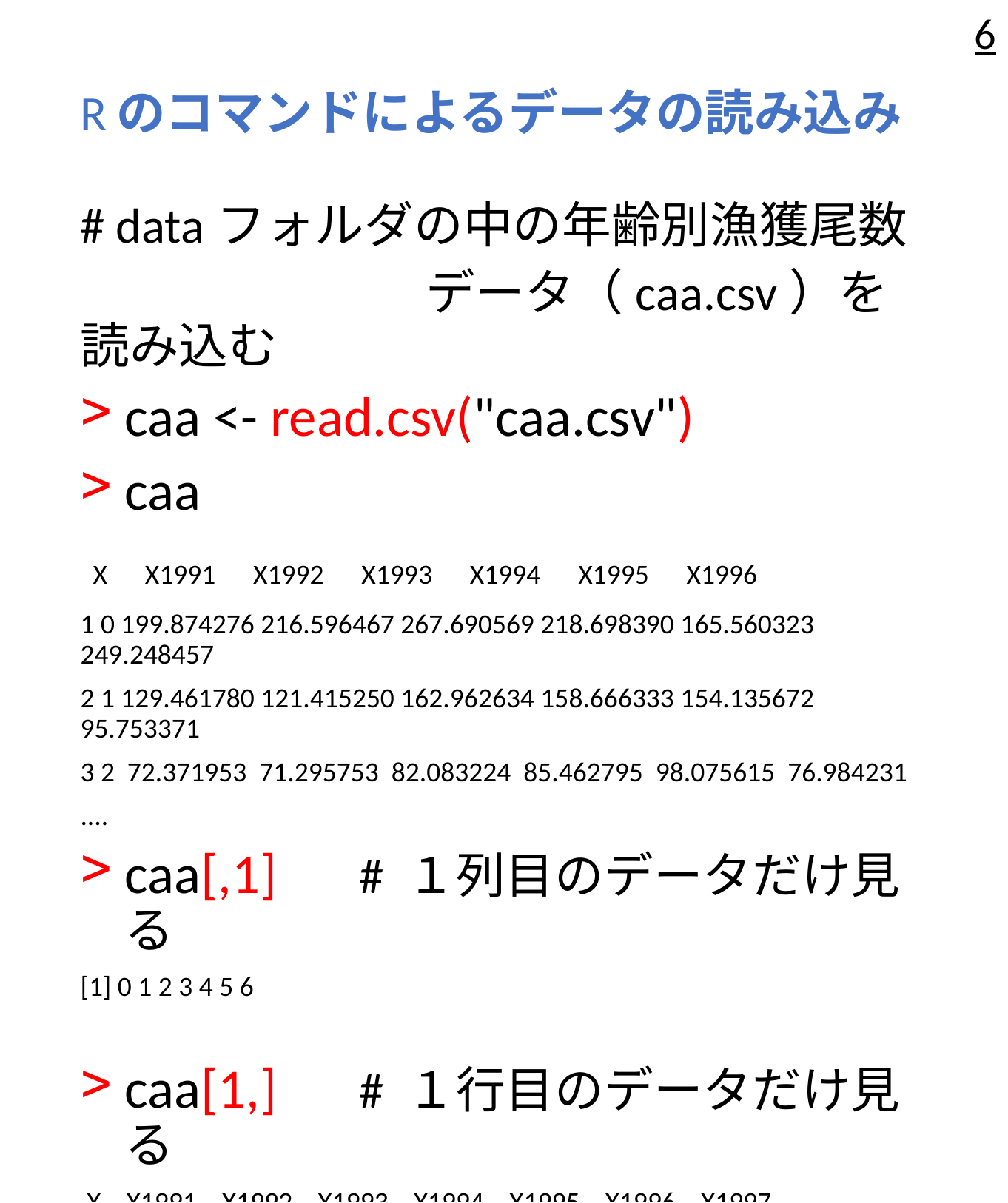

6
# Rのコマンドによるデータの読み込み
# dataフォルダの中の年齢別漁獲尾数
　　　　　　　データ（caa.csv）を読み込む
caa <- read.csv("caa.csv")
caa
 X      X1991      X1992      X1993      X1994      X1995      X1996
1 0 199.874276 216.596467 267.690569 218.698390 165.560323 249.248457
2 1 129.461780 121.415250 162.962634 158.666333 154.135672  95.753371
3 2  72.371953  71.295753  82.083224  85.462795  98.075615  76.984231
....
caa[,1]　# １列目のデータだけ見る
[1] 0 1 2 3 4 5 6

caa[1,]　# １行目のデータだけ見る
 X    X1991    X1992    X1993    X1994    X1995    X1996    X1997
1 0 199.8743 216.5965 267.6906 218.6984 165.5603 249.2485 187.9007
     X1998   X1999    X2000
1 130.2869 79.9196 77.11111